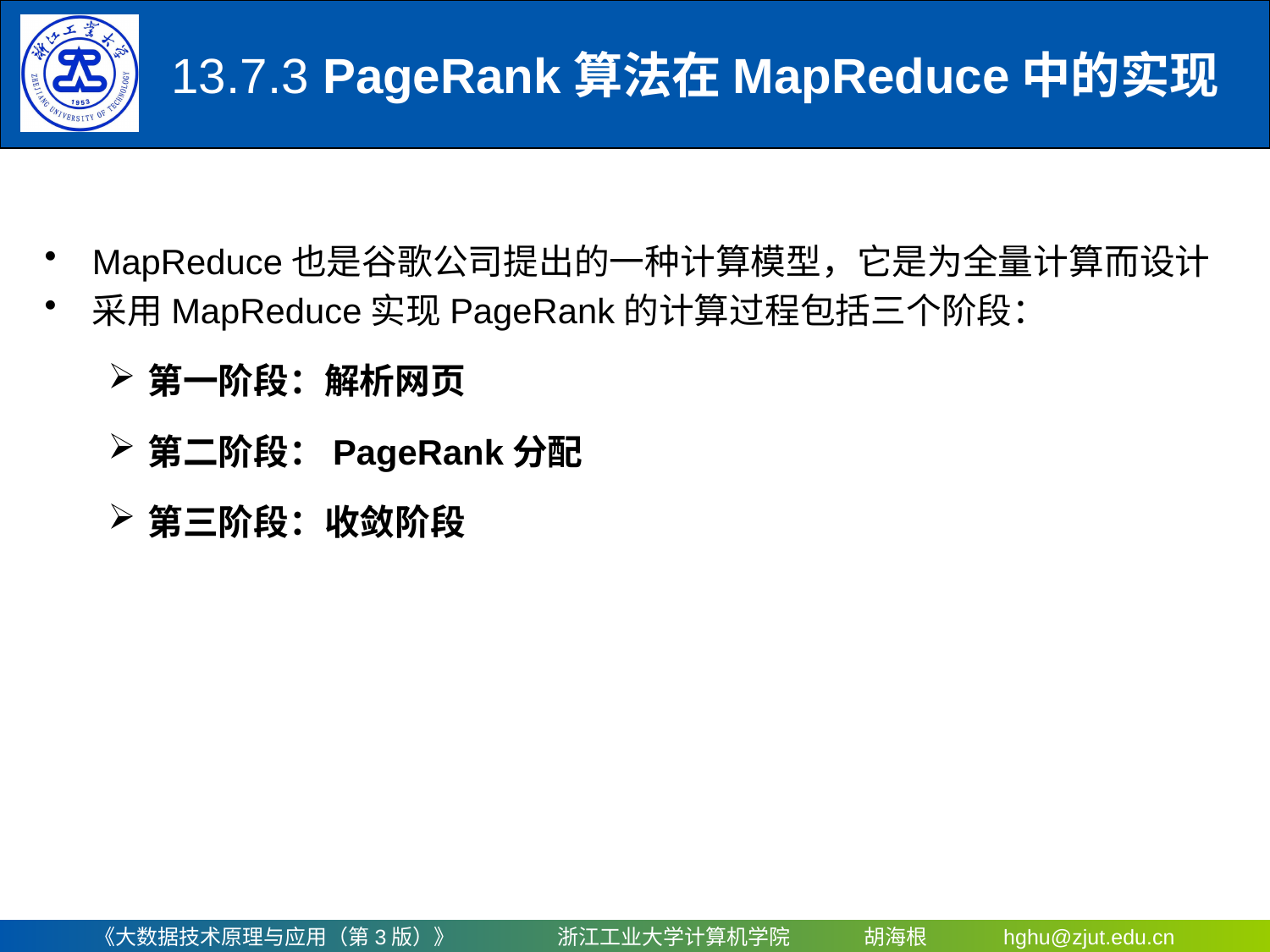

13.7.3 PageRank算法在MapReduce中的实现
MapReduce也是谷歌公司提出的一种计算模型，它是为全量计算而设计
采用MapReduce实现PageRank的计算过程包括三个阶段：
第一阶段：解析网页
第二阶段：PageRank分配
第三阶段：收敛阶段